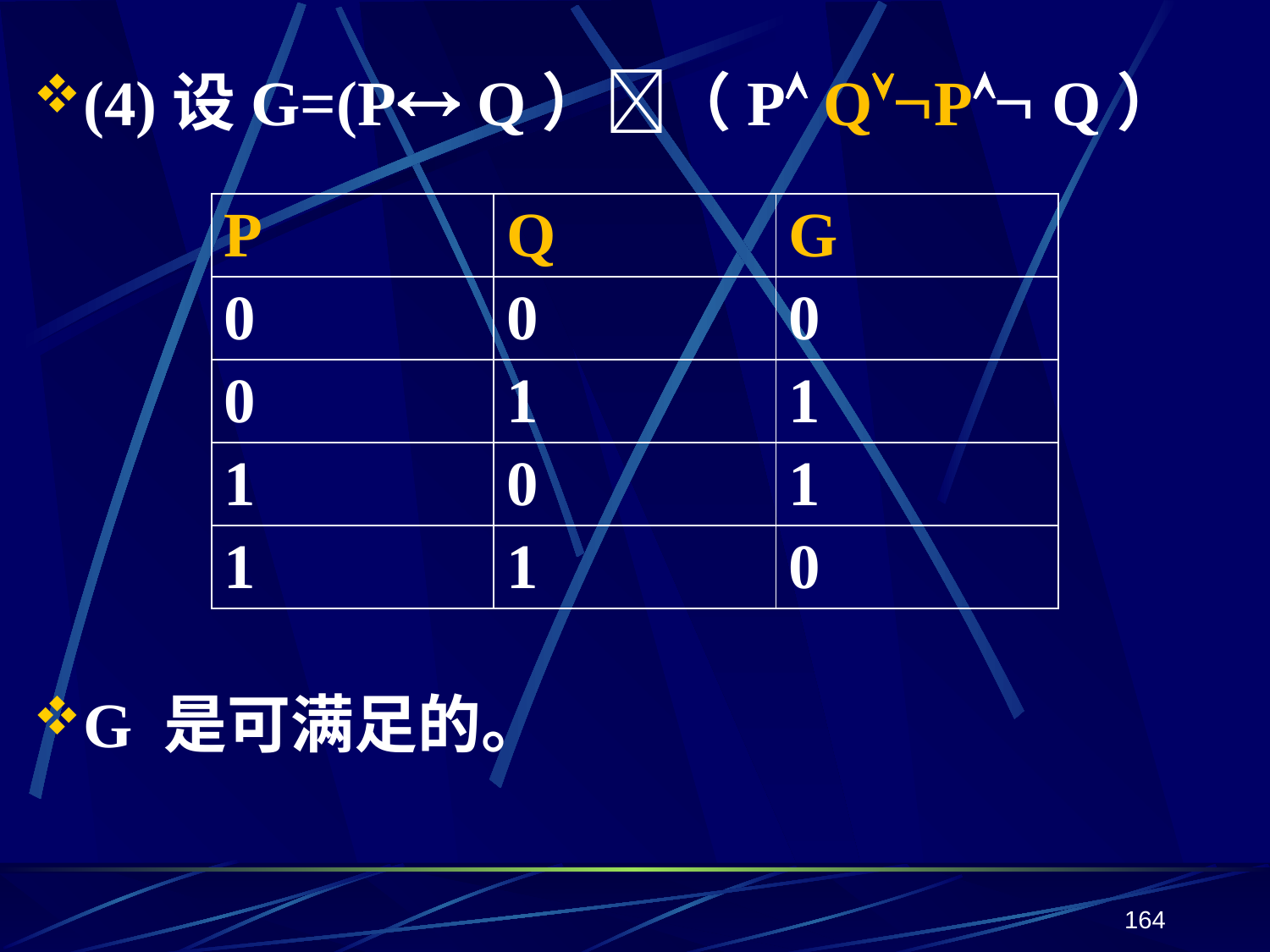

(4)设G=(P↔ Q）↔（P∧ Q∨¬P∧¬ Q）

G 是可满足的。

| P | Q | G |
| --- | --- | --- |
| 0 | 0 | 0 |
| 0 | 1 | 1 |
| 1 | 0 | 1 |
| 1 | 1 | 0 |

164